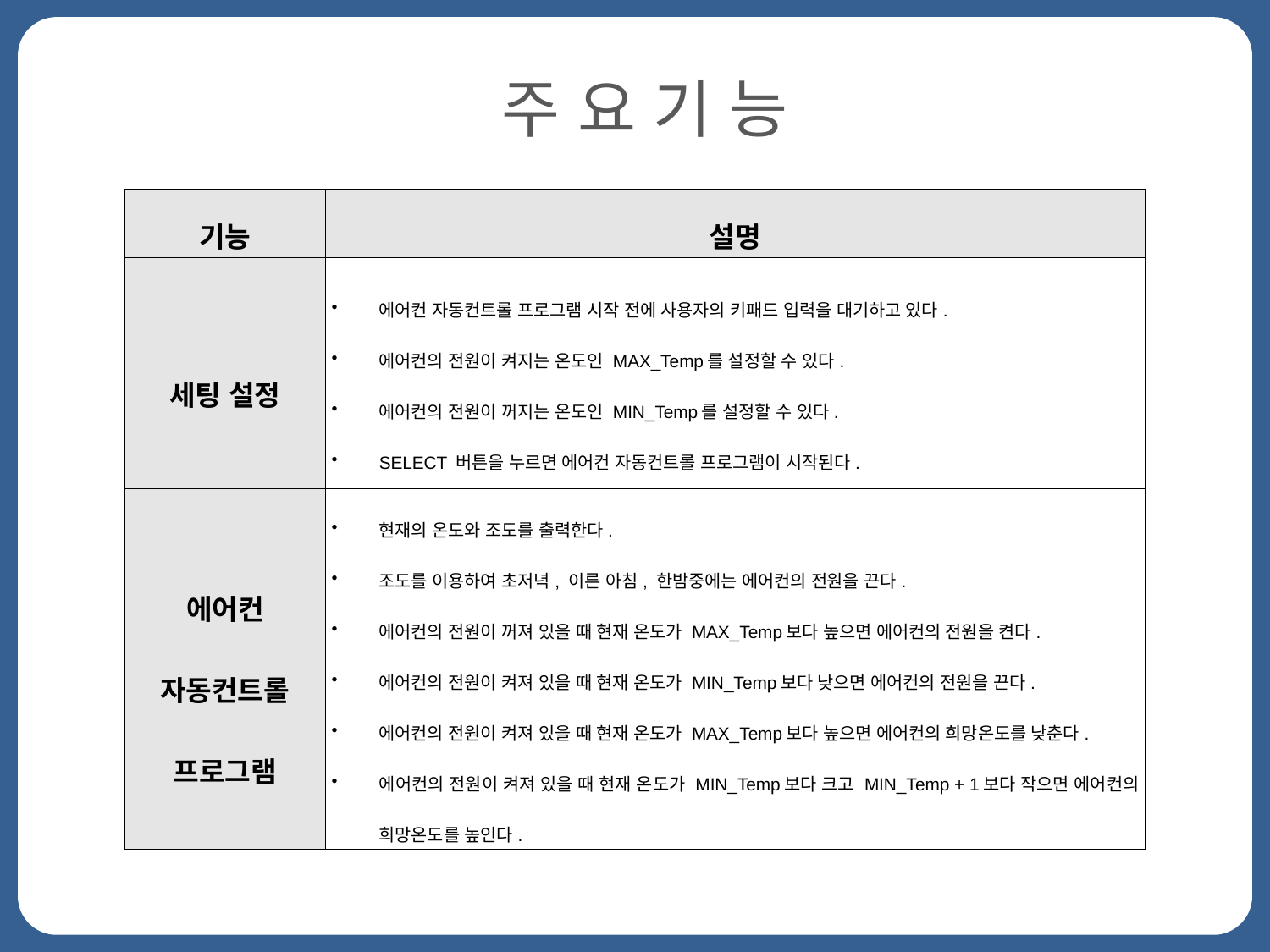

주 요 기 능

| 기능 | 설명 |
| --- | --- |
| 세팅 설정 | 에어컨 자동컨트롤 프로그램 시작 전에 사용자의 키패드 입력을 대기하고 있다. 에어컨의 전원이 켜지는 온도인 MAX\_Temp를 설정할 수 있다. 에어컨의 전원이 꺼지는 온도인 MIN\_Temp를 설정할 수 있다. SELECT 버튼을 누르면 에어컨 자동컨트롤 프로그램이 시작된다. |
| 에어컨 자동컨트롤 프로그램 | 현재의 온도와 조도를 출력한다. 조도를 이용하여 초저녁, 이른 아침, 한밤중에는 에어컨의 전원을 끈다. 에어컨의 전원이 꺼져 있을 때 현재 온도가 MAX\_Temp보다 높으면 에어컨의 전원을 켠다. 에어컨의 전원이 켜져 있을 때 현재 온도가 MIN\_Temp보다 낮으면 에어컨의 전원을 끈다. 에어컨의 전원이 켜져 있을 때 현재 온도가 MAX\_Temp보다 높으면 에어컨의 희망온도를 낮춘다. 에어컨의 전원이 켜져 있을 때 현재 온도가 MIN\_Temp보다 크고 MIN\_Temp + 1보다 작으면 에어컨의 희망온도를 높인다. |